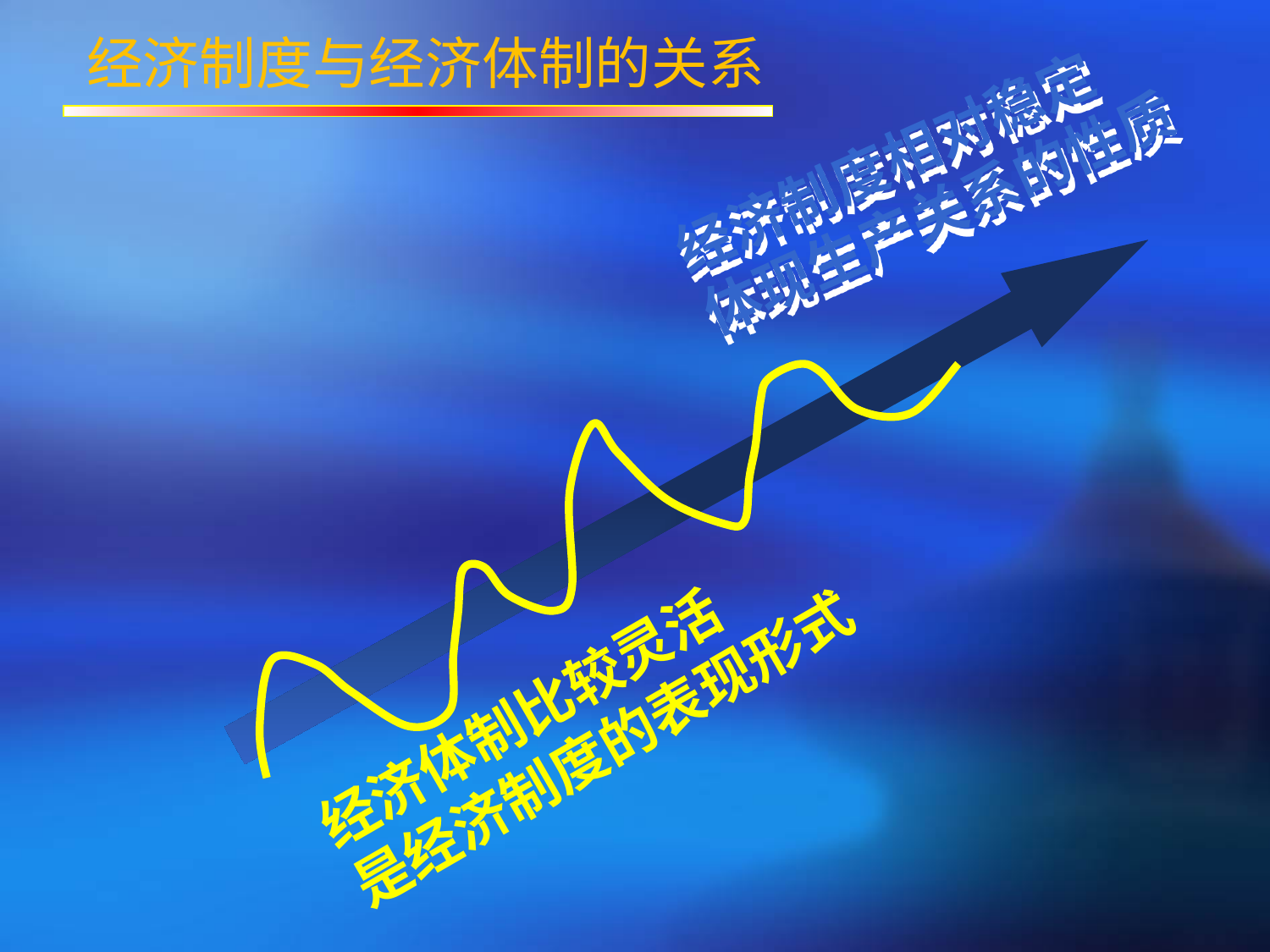

经济制度与经济体制的关系
经济制度相对稳定       体现生产关系的性质

经济体制比较灵活        是经济制度的表现形式